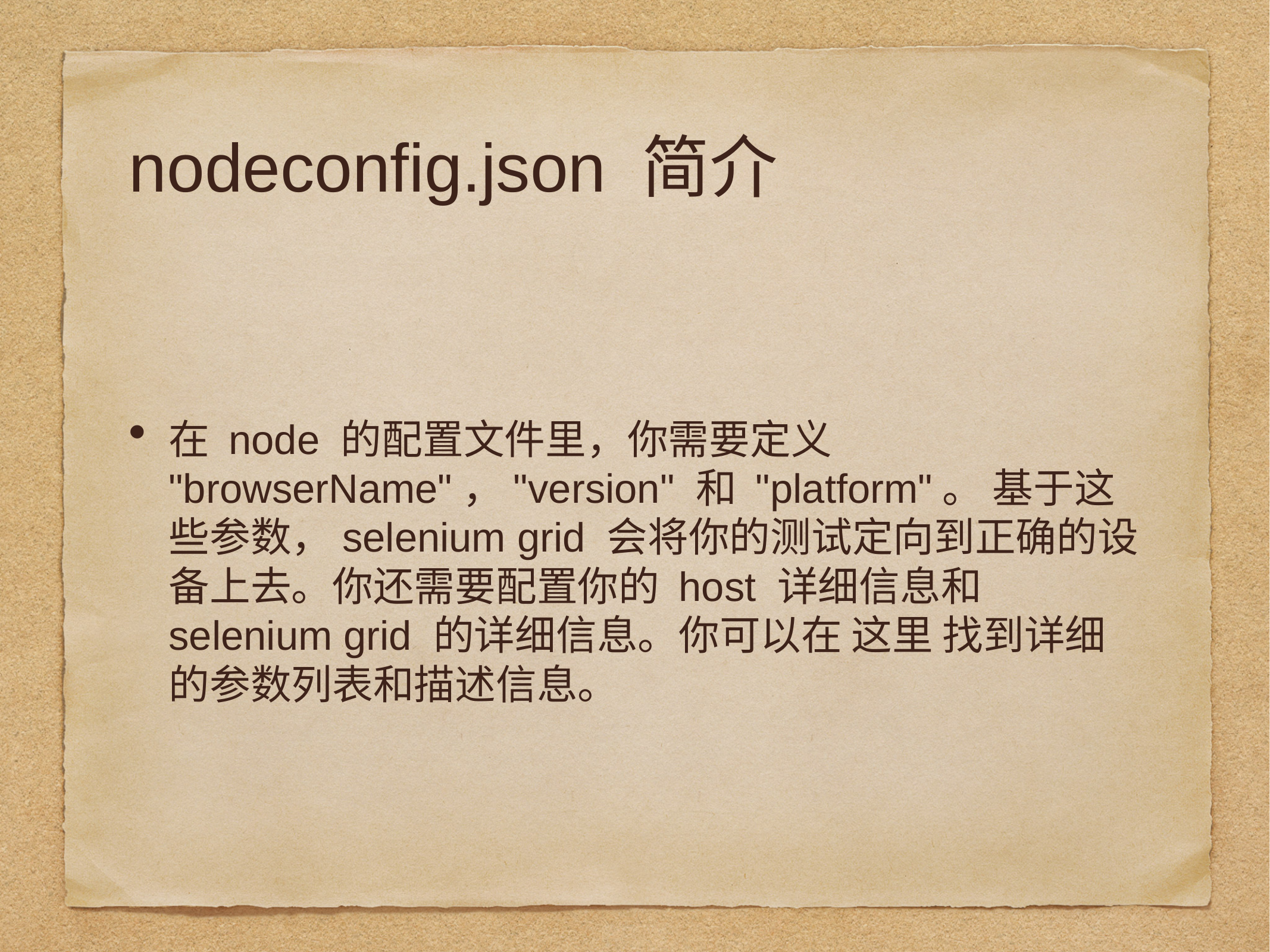

# nodeconfig.json 简介
在 node 的配置文件里，你需要定义 "browserName"，"version" 和 "platform"。 基于这些参数，selenium grid 会将你的测试定向到正确的设备上去。你还需要配置你的 host 详细信息和 selenium grid 的详细信息。你可以在 这里 找到详细的参数列表和描述信息。